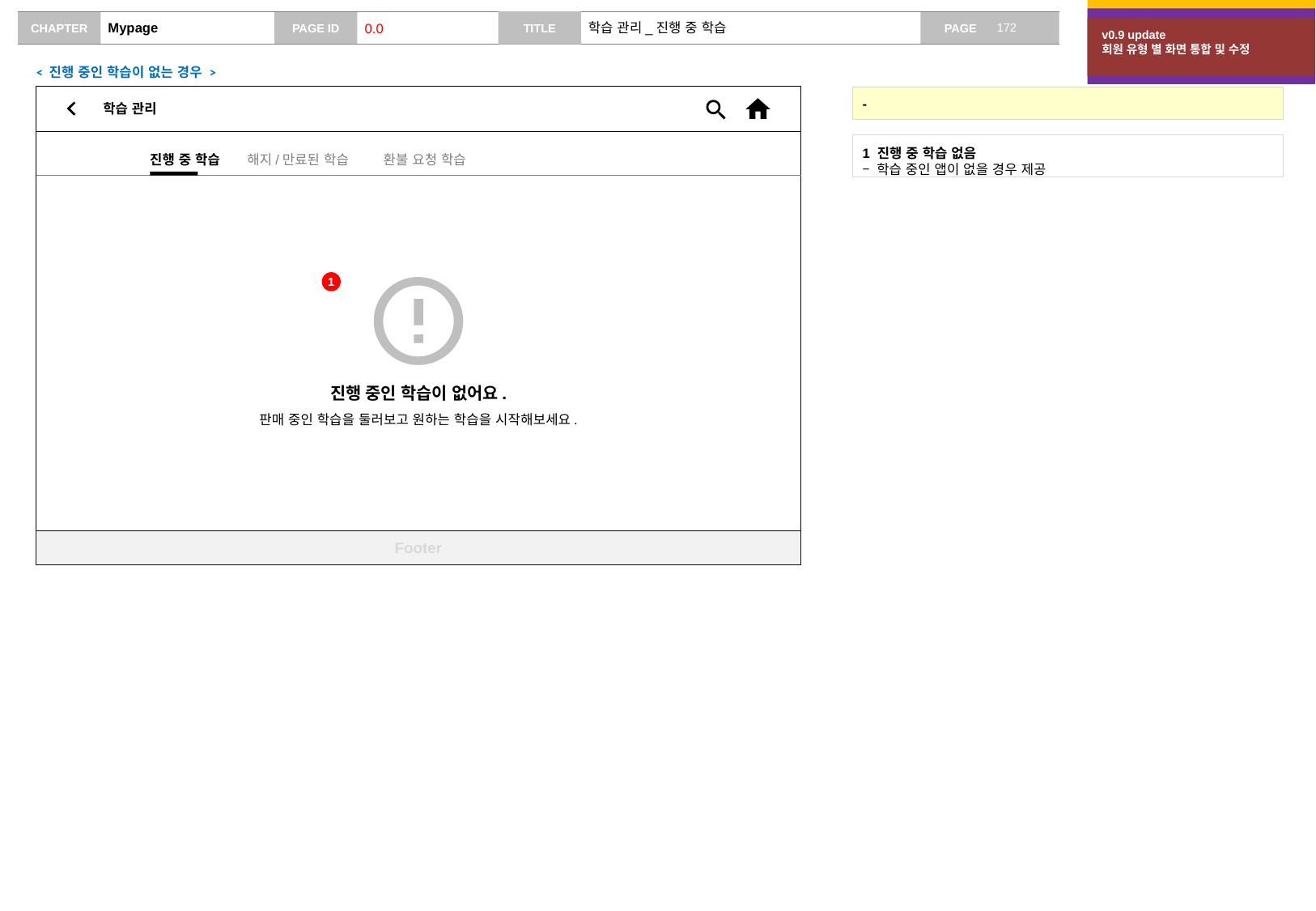

v0.4 update
no data case 추가
v0.6 update
구독 -> 학습
No data case 문구 변경
# Mypage
0.0
학습 관리_진행 중 학습
v0.9 update
회원 유형 별 화면 통합 및 수정

< 진행 중인 학습이 없는 경우 >
학습 관리

-

1 진행 중 학습 없음
– 학습 중인 앱이 없을 경우 제공
진행 중 학습       해지/만료된 학습         환불 요청 학습

1

진행 중인 학습이 없어요.
판매 중인 학습을 둘러보고 원하는 학습을 시작해보세요.
Footer